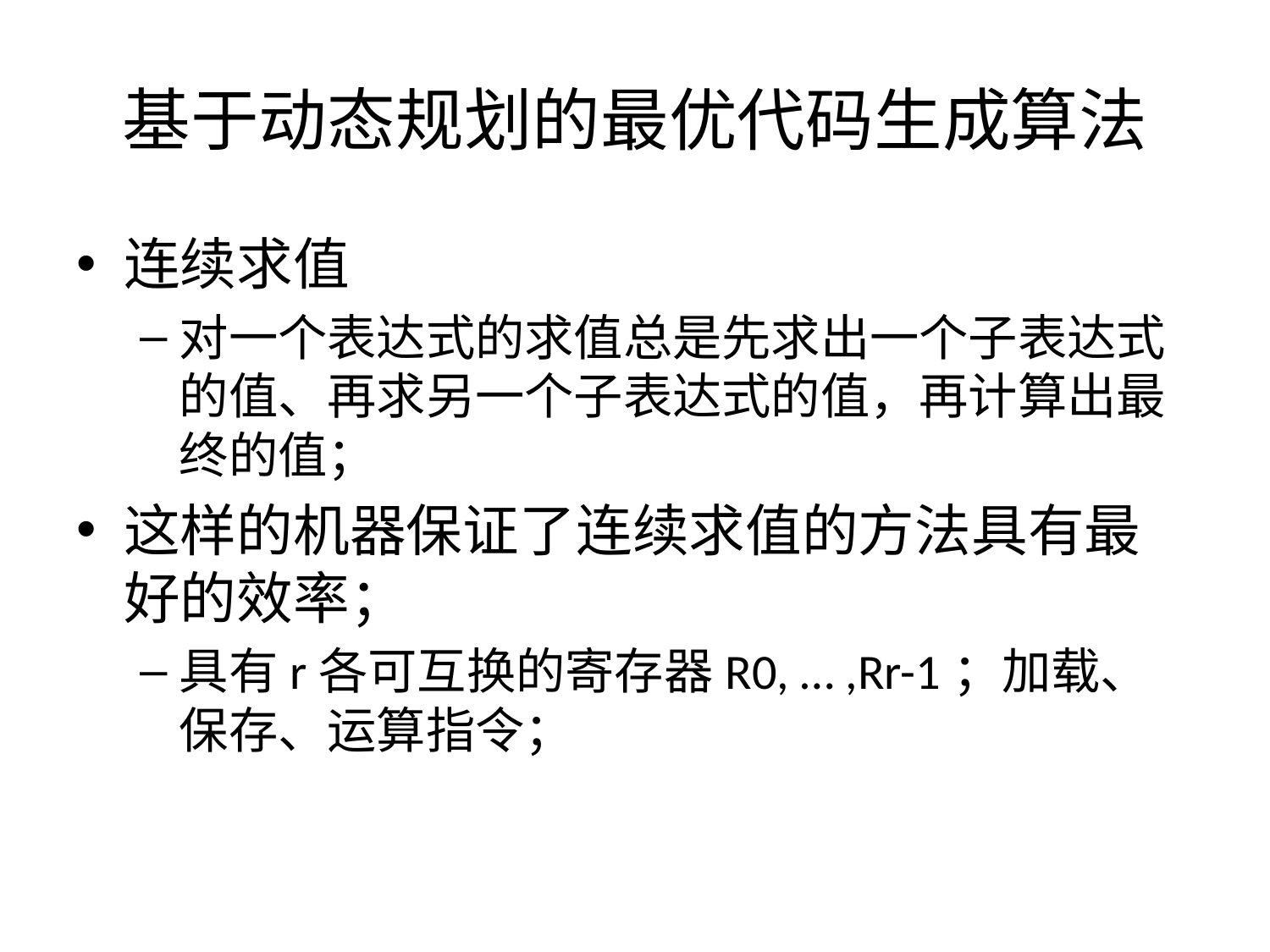

# 基于动态规划的最优代码生成算法
连续求值
对一个表达式的求值总是先求出一个子表达式的值、再求另一个子表达式的值，再计算出最终的值；
这样的机器保证了连续求值的方法具有最好的效率；
具有r各可互换的寄存器R0, … ,Rr-1；加载、保存、运算指令；